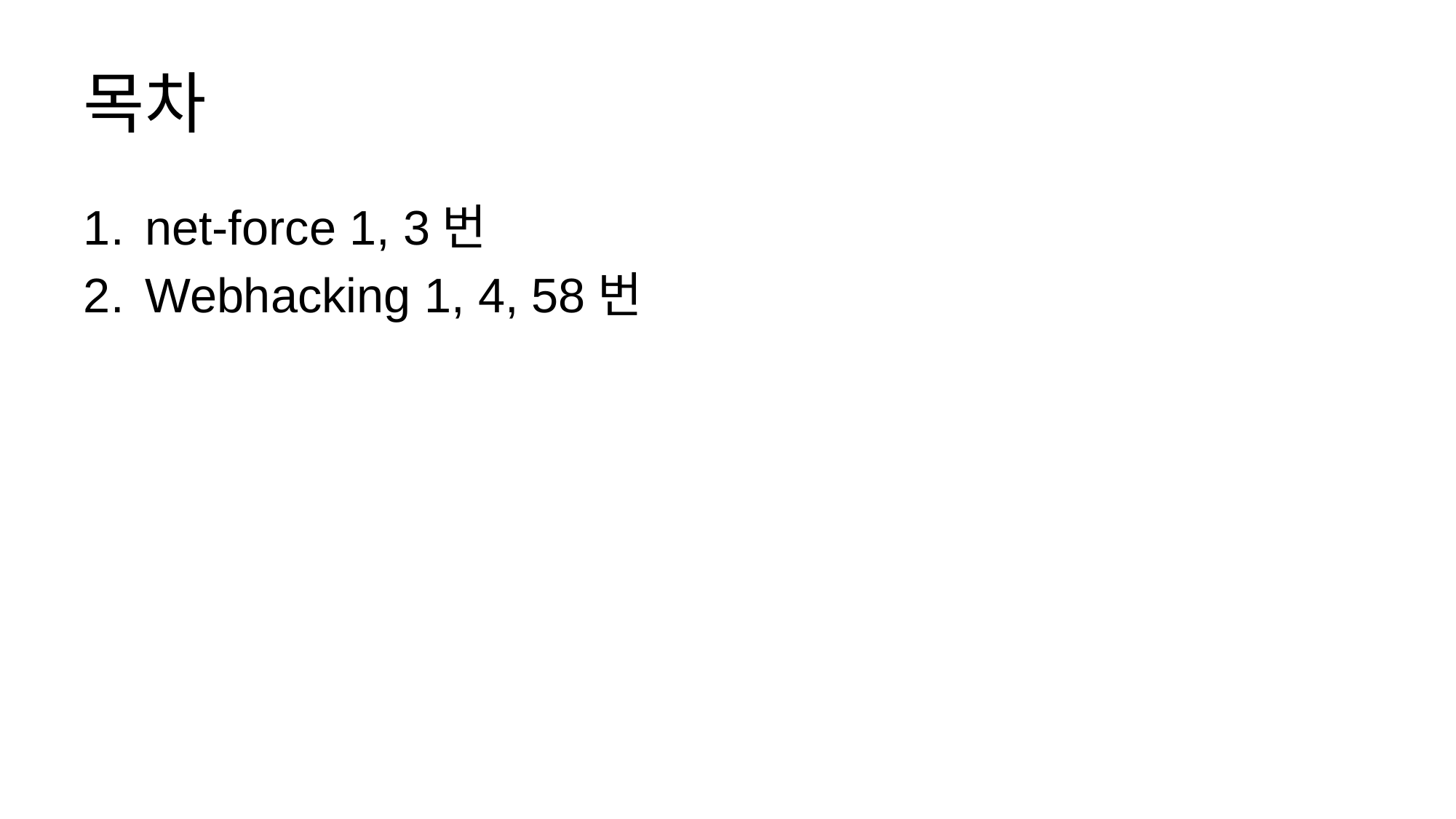

# 목차
net-force 1, 3번
Webhacking 1, 4, 58번